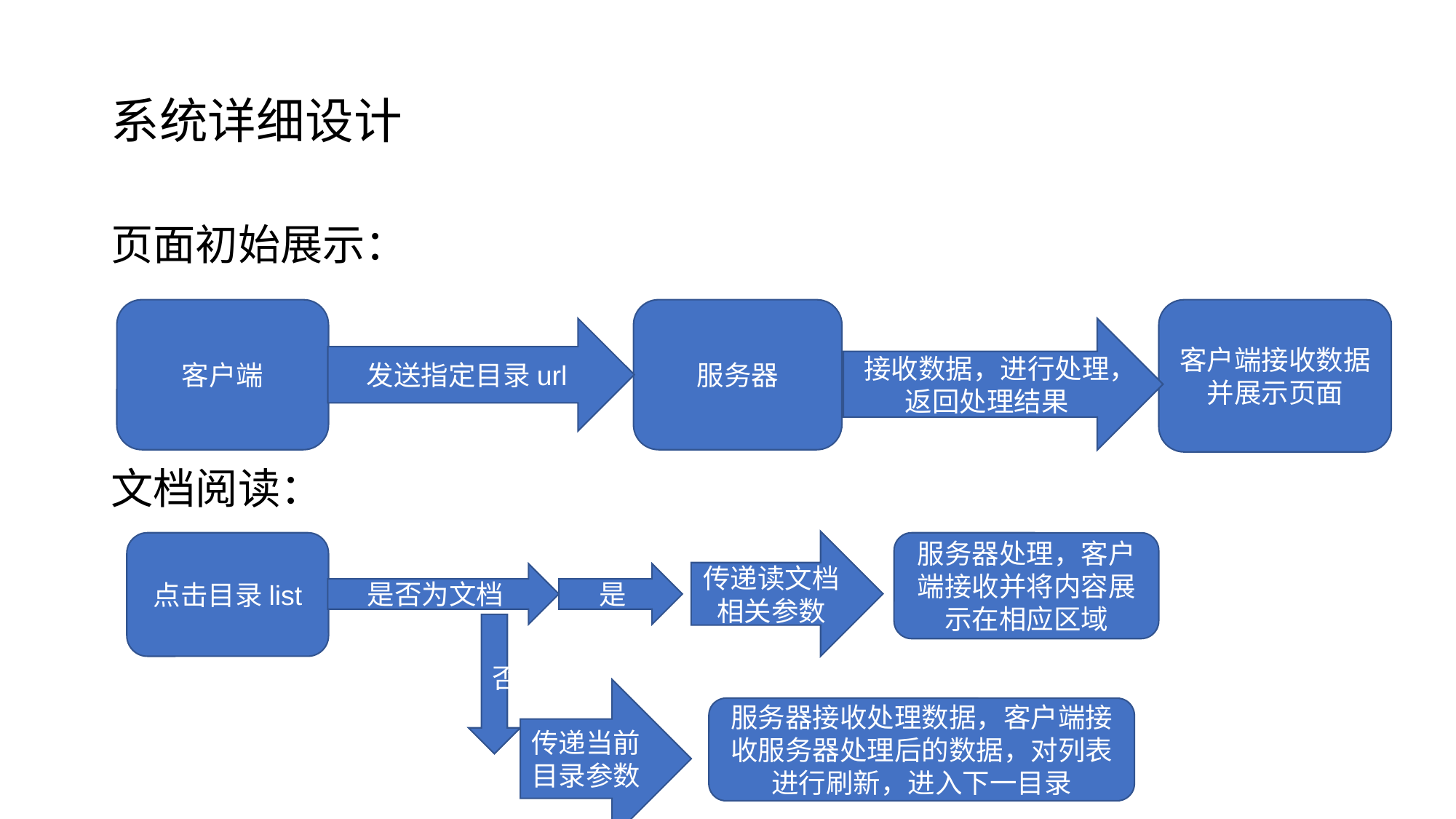

# 系统详细设计
页面初始展示：

文档阅读：

客户端
服务器
客户端接收数据并展示页面
发送指定目录url
接收数据，进行处理，返回处理结果
传递读文档相关参数
点击目录list
服务器处理，客户端接收并将内容展示在相应区域
是否为文档
是
否
传递当前目录参数
服务器接收处理数据，客户端接收服务器处理后的数据，对列表进行刷新，进入下一目录